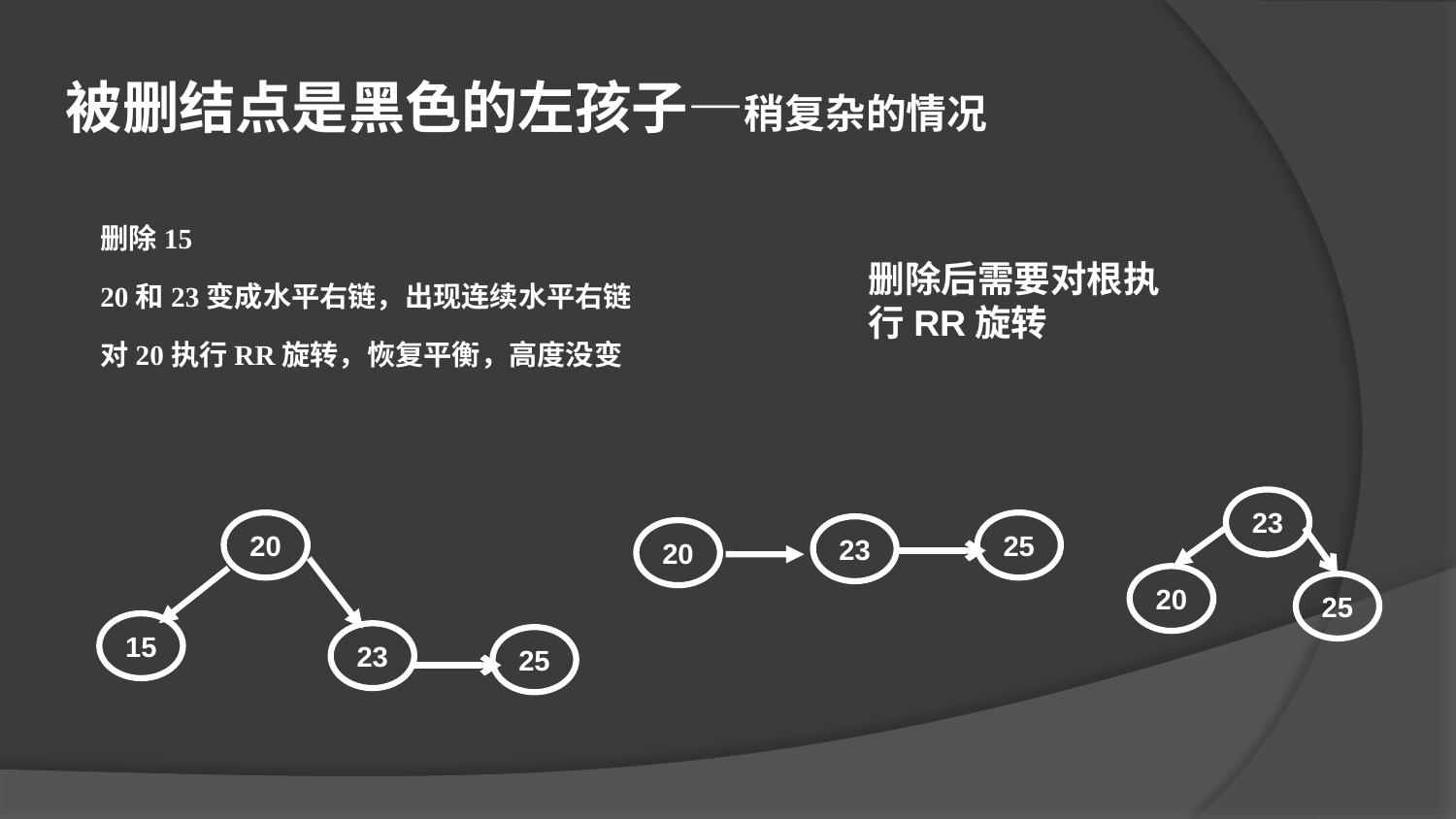

被删结点是黑色的左孩子—稍复杂的情况
删除15
20和23变成水平右链，出现连续水平右链
对20执行RR旋转，恢复平衡，高度没变
删除后需要对根执行RR旋转
23

20
25
20

23
25
25
23
20

15